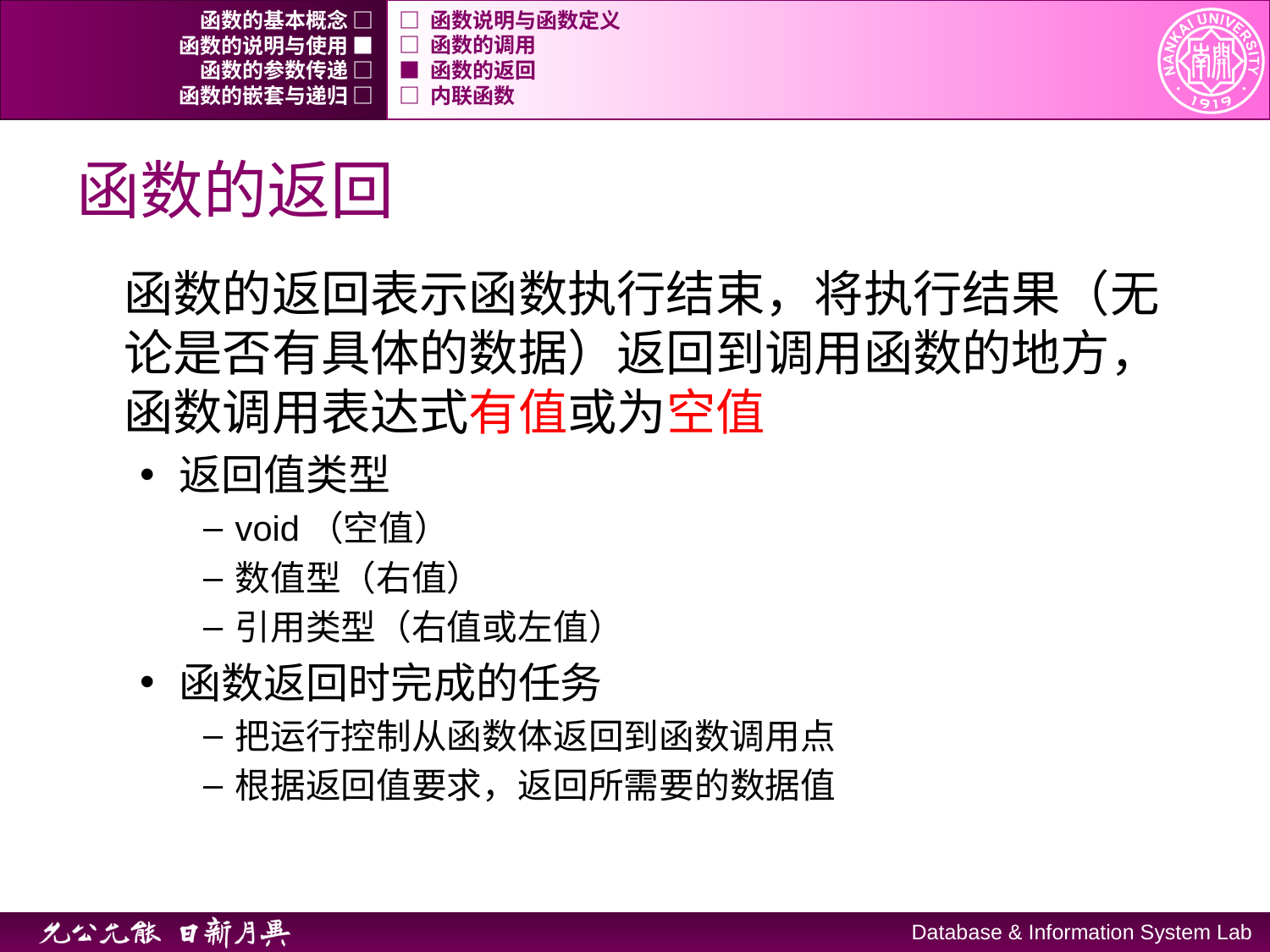

函数的基本概念 □
□ 函数说明与函数定义
函数的说明与使用 ■
□ 函数的调用
函数的参数传递 □
■ 函数的返回
函数的嵌套与递归 □
□ 内联函数
# 函数的返回
函数的返回表示函数执行结束，将执行结果（无论是否有具体的数据）返回到调用函数的地方，函数调用表达式有值或为空值
返回值类型
void（空值）
数值型（右值）
引用类型（右值或左值）
函数返回时完成的任务
把运行控制从函数体返回到函数调用点
根据返回值要求，返回所需要的数据值